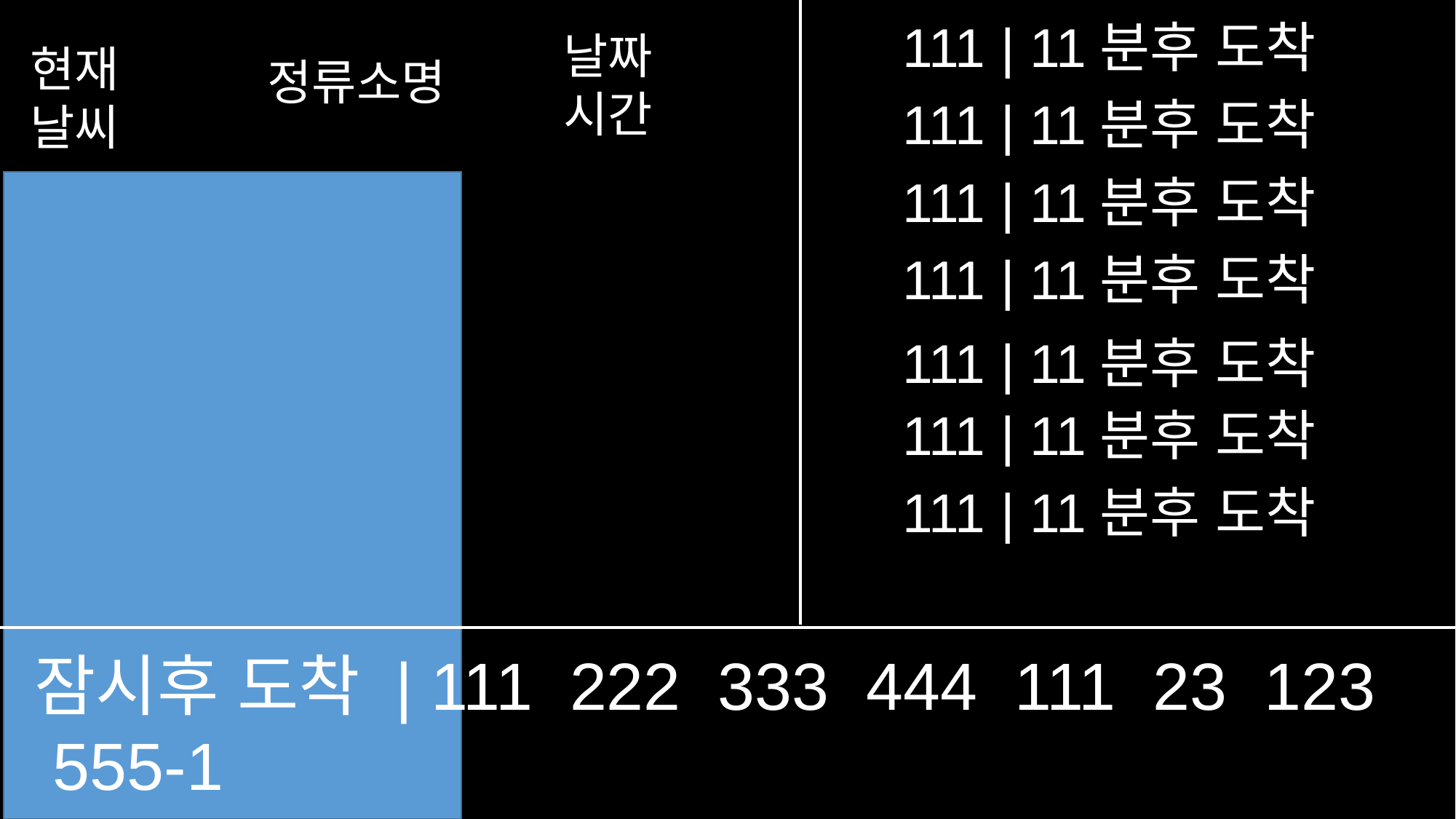

111 | 11분후 도착
날짜
시간
현재날씨
정류소명
111 | 11분후 도착
111 | 11분후 도착

111 | 11분후 도착
111 | 11분후 도착
111 | 11분후 도착
111 | 11분후 도착
잠시후 도착 | 111  222  333  444  111  23  123  555-1